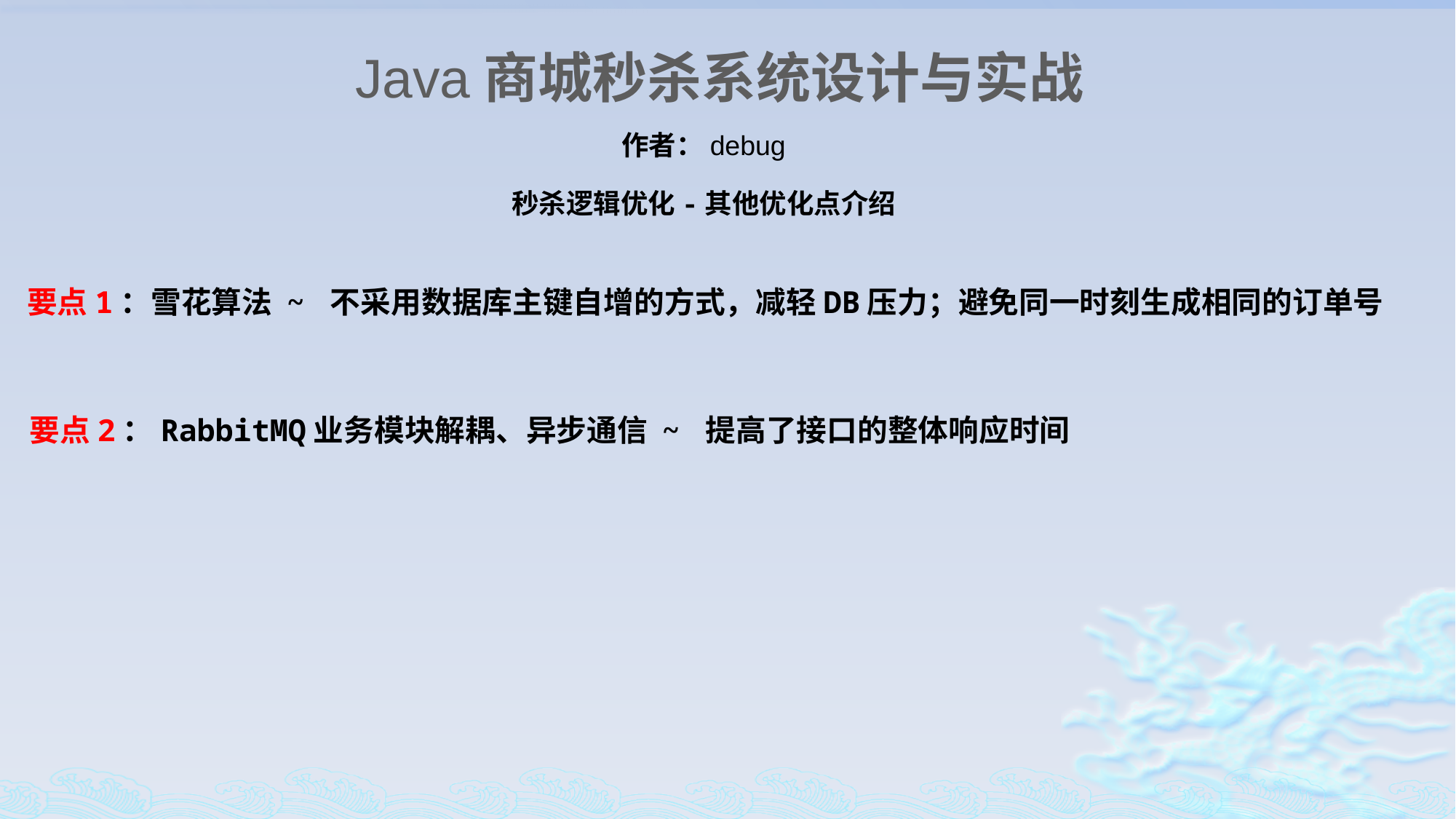

Java商城秒杀系统设计与实战
作者：debug
秒杀逻辑优化-其他优化点介绍
要点1：雪花算法 ~ 不采用数据库主键自增的方式，减轻DB压力；避免同一时刻生成相同的订单号
要点2：RabbitMQ业务模块解耦、异步通信 ~ 提高了接口的整体响应时间